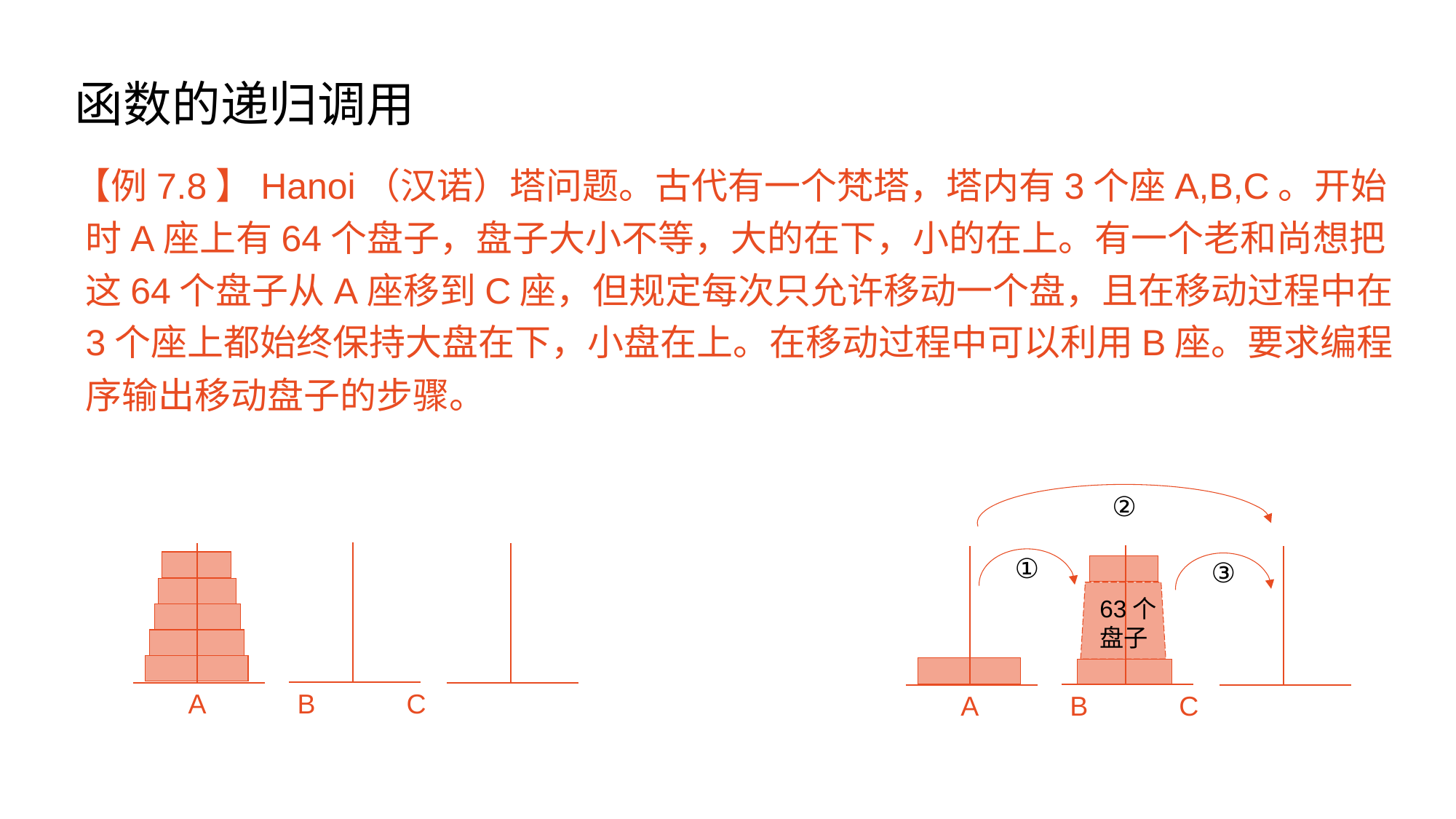

# 函数的递归调用
【例7.8】Hanoi（汉诺）塔问题。古代有一个梵塔，塔内有3个座A,B,C。开始时A座上有64个盘子，盘子大小不等，大的在下，小的在上。有一个老和尚想把这64个盘子从A座移到C座，但规定每次只允许移动一个盘，且在移动过程中在3个座上都始终保持大盘在下，小盘在上。在移动过程中可以利用B座。要求编程序输出移动盘子的步骤。
②
①
③

63个盘子

A	B	C

A	B	C